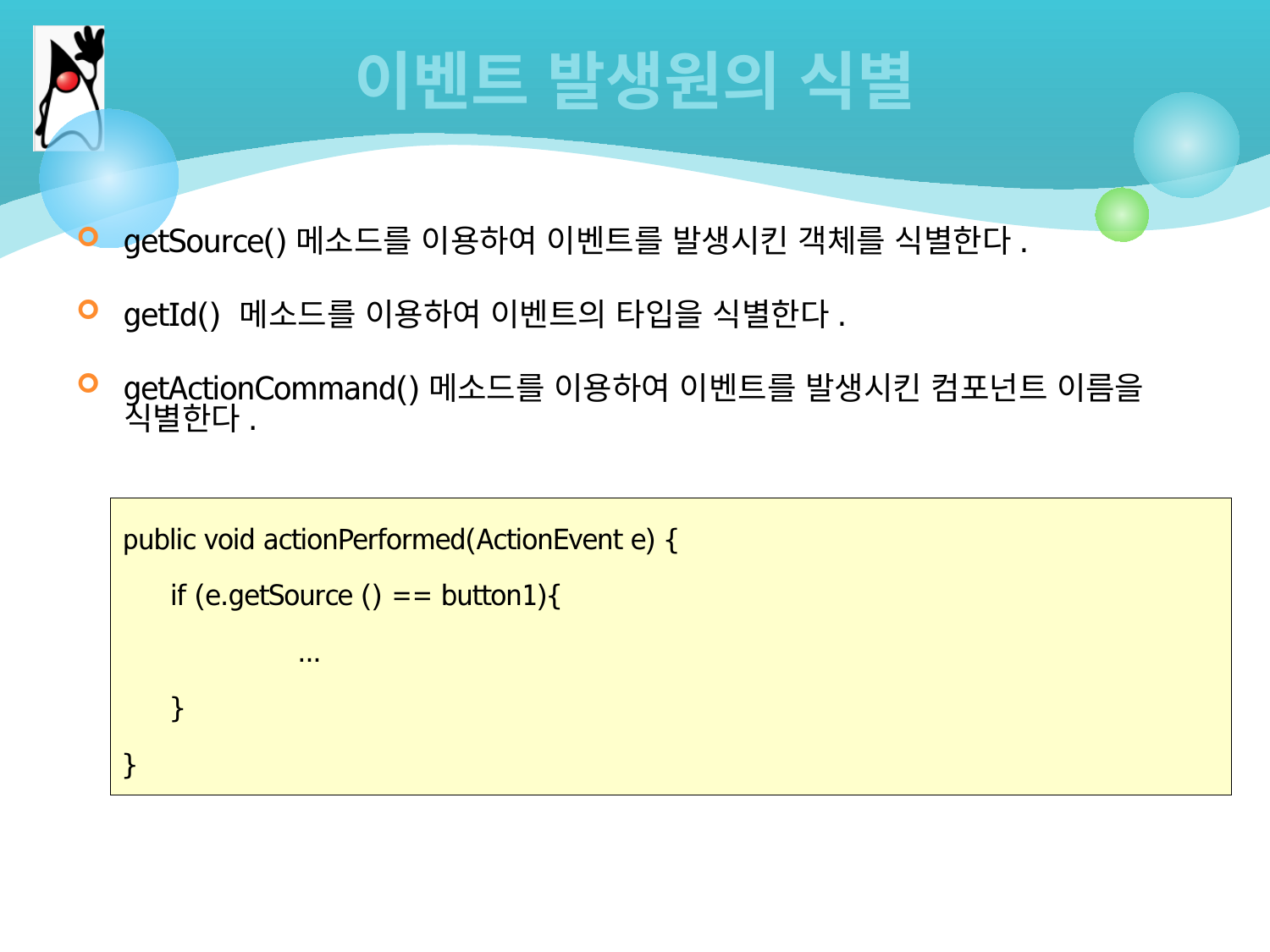

# 이벤트 발생원의 식별
getSource()메소드를 이용하여 이벤트를 발생시킨 객체를 식별한다.

getId() 메소드를 이용하여 이벤트의 타입을 식별한다.

getActionCommand()메소드를 이용하여 이벤트를 발생시킨 컴포넌트 이름을 식별한다.

public void actionPerformed(ActionEvent e) {
	if (e.getSource () == button1){
		…
	}
}